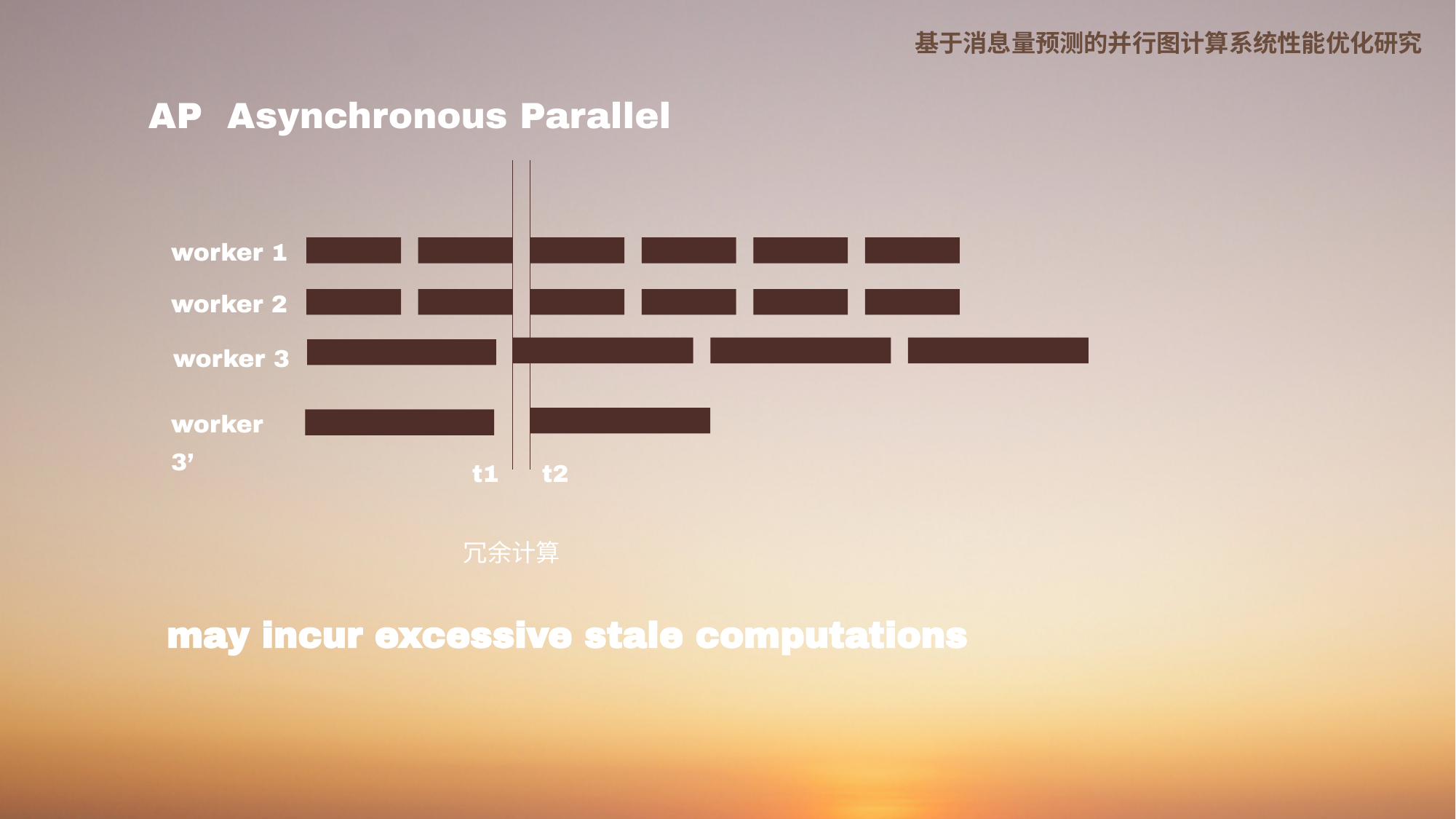

基于消息量预测的并行图计算系统性能优化研究
AP  Asynchronous Parallel
worker 1

worker 2

worker 3

worker 3’

t1
t2
冗余计算
may incur excessive stale computations